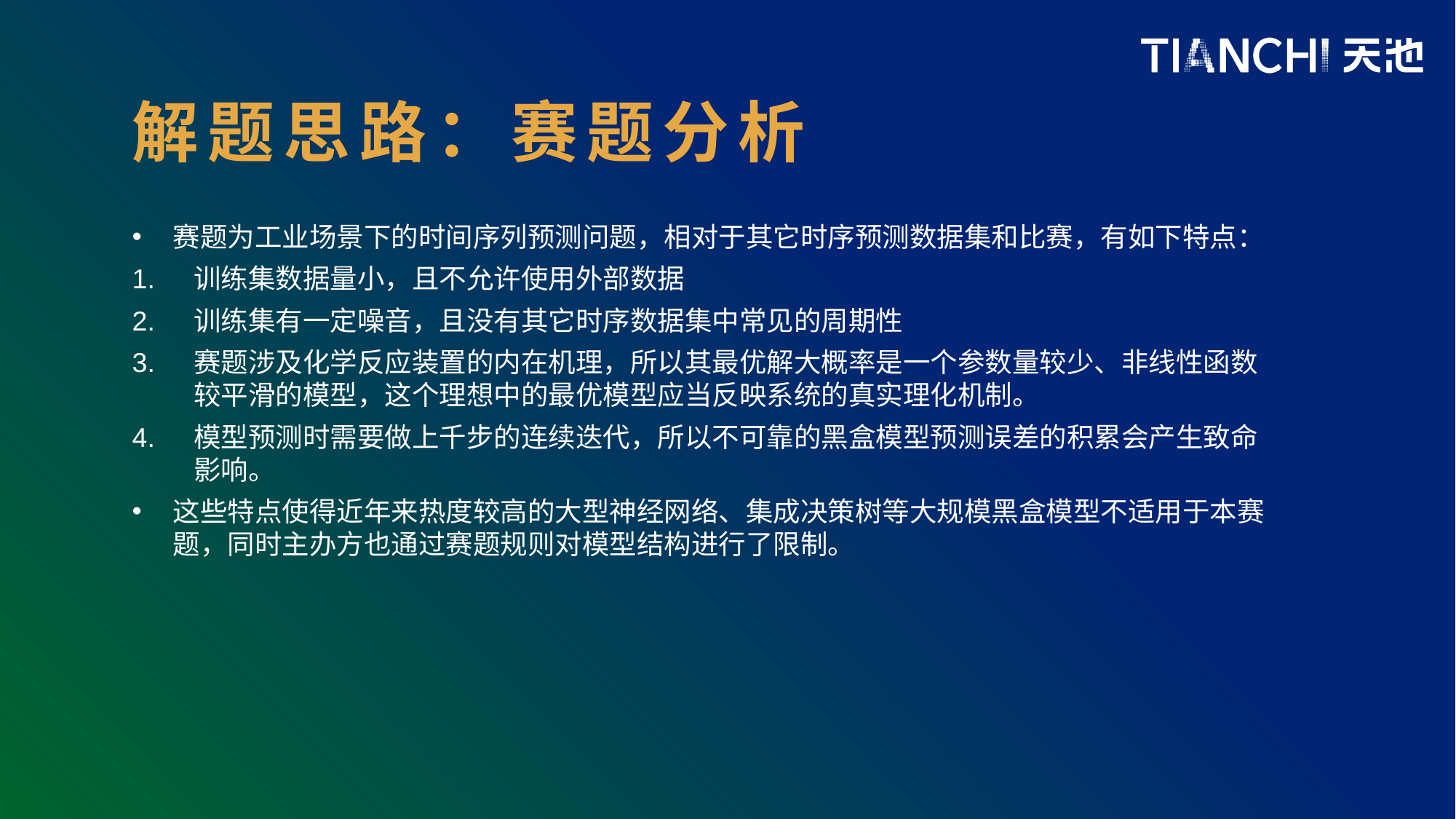

解题思路：赛题分析
赛题为工业场景下的时间序列预测问题，相对于其它时序预测数据集和比赛，有如下特点：
训练集数据量小，且不允许使用外部数据
训练集有一定噪音，且没有其它时序数据集中常见的周期性
赛题涉及化学反应装置的内在机理，所以其最优解大概率是一个参数量较少、非线性函数较平滑的模型，这个理想中的最优模型应当反映系统的真实理化机制。
模型预测时需要做上千步的连续迭代，所以不可靠的黑盒模型预测误差的积累会产生致命影响。
这些特点使得近年来热度较高的大型神经网络、集成决策树等大规模黑盒模型不适用于本赛题，同时主办方也通过赛题规则对模型结构进行了限制。